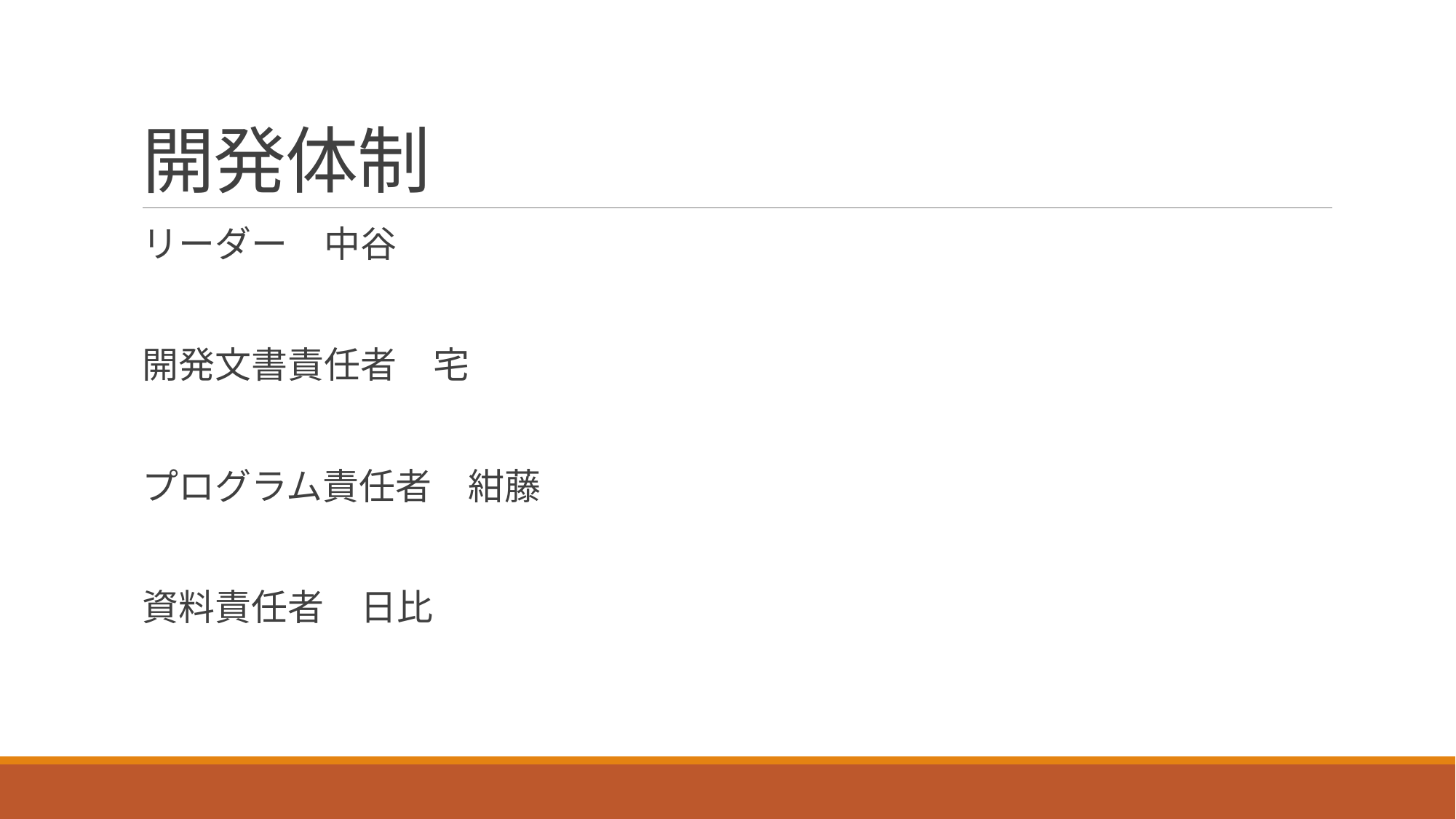

# 開発体制
リーダー　中谷

開発文書責任者　宅

プログラム責任者　紺藤

資料責任者　日比